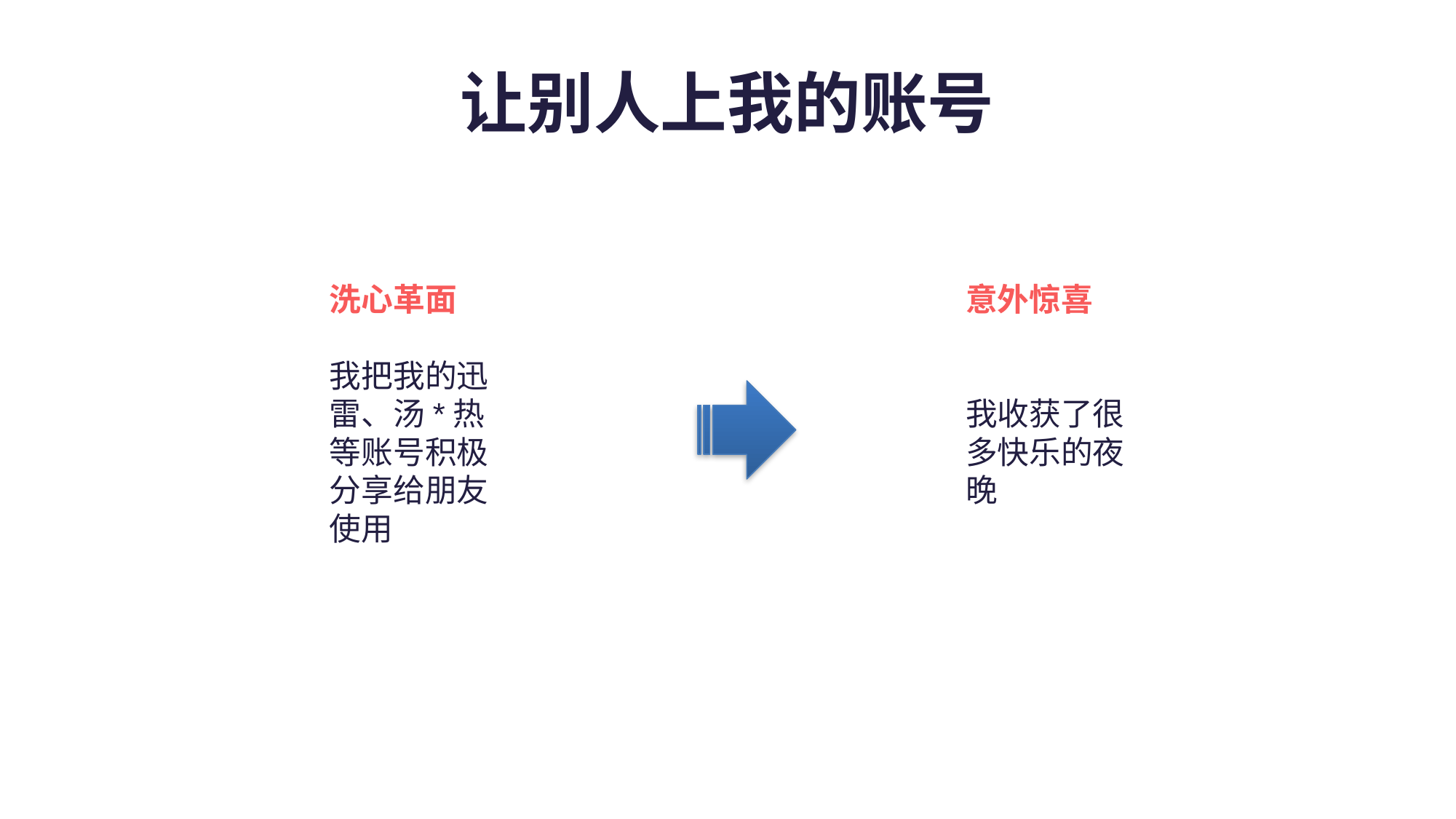

# 让别人上我的账号
洗心革面

我把我的迅雷、汤*热等账号积极分享给朋友使用

意外惊喜

我收获了很多快乐的夜晚